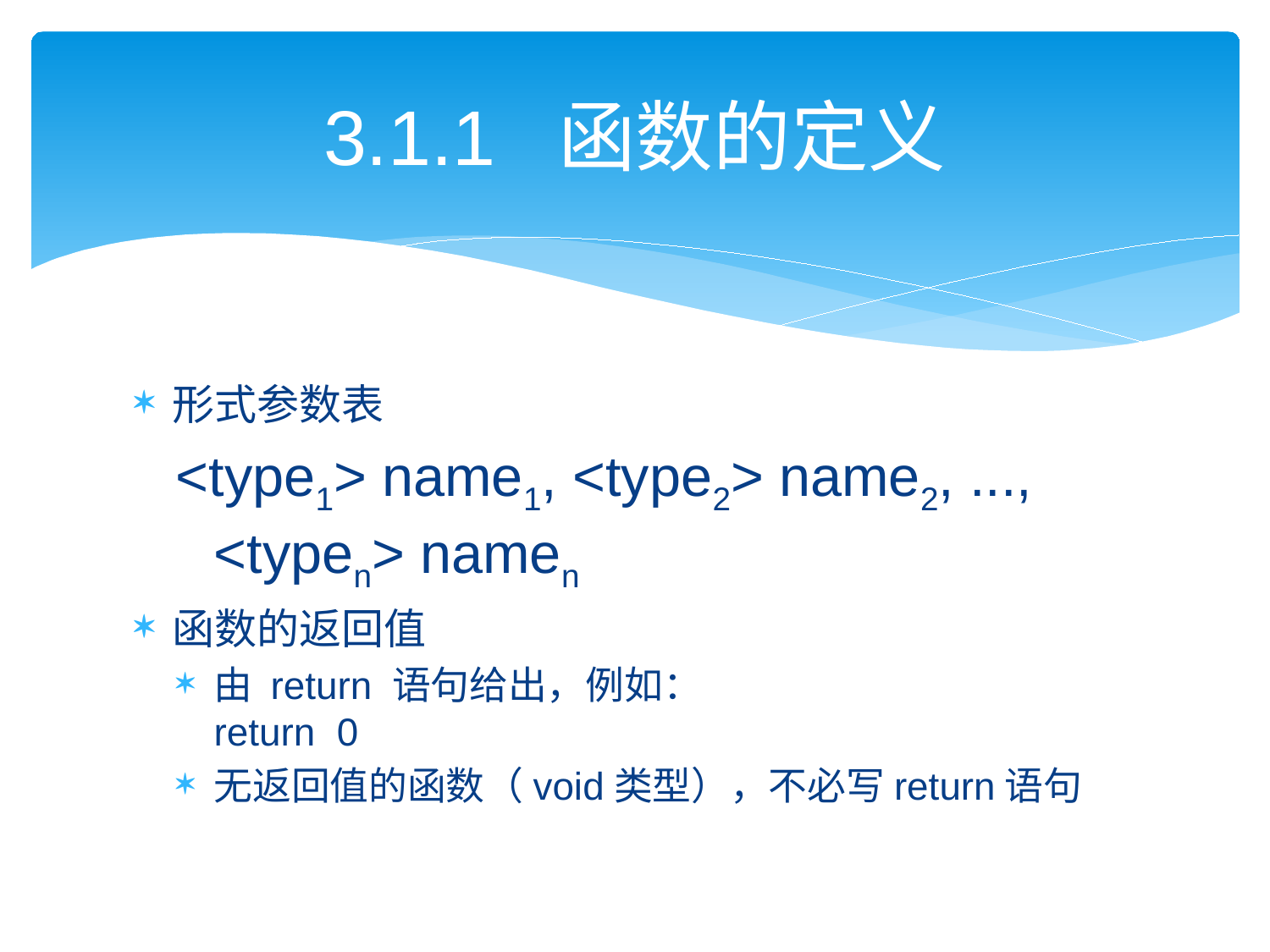

# 3.1.1  函数的定义
形式参数表
<type1> name1, <type2> name2, ..., <typen> namen
函数的返回值
由 return 语句给出，例如：
return  0
无返回值的函数（void类型），不必写return语句